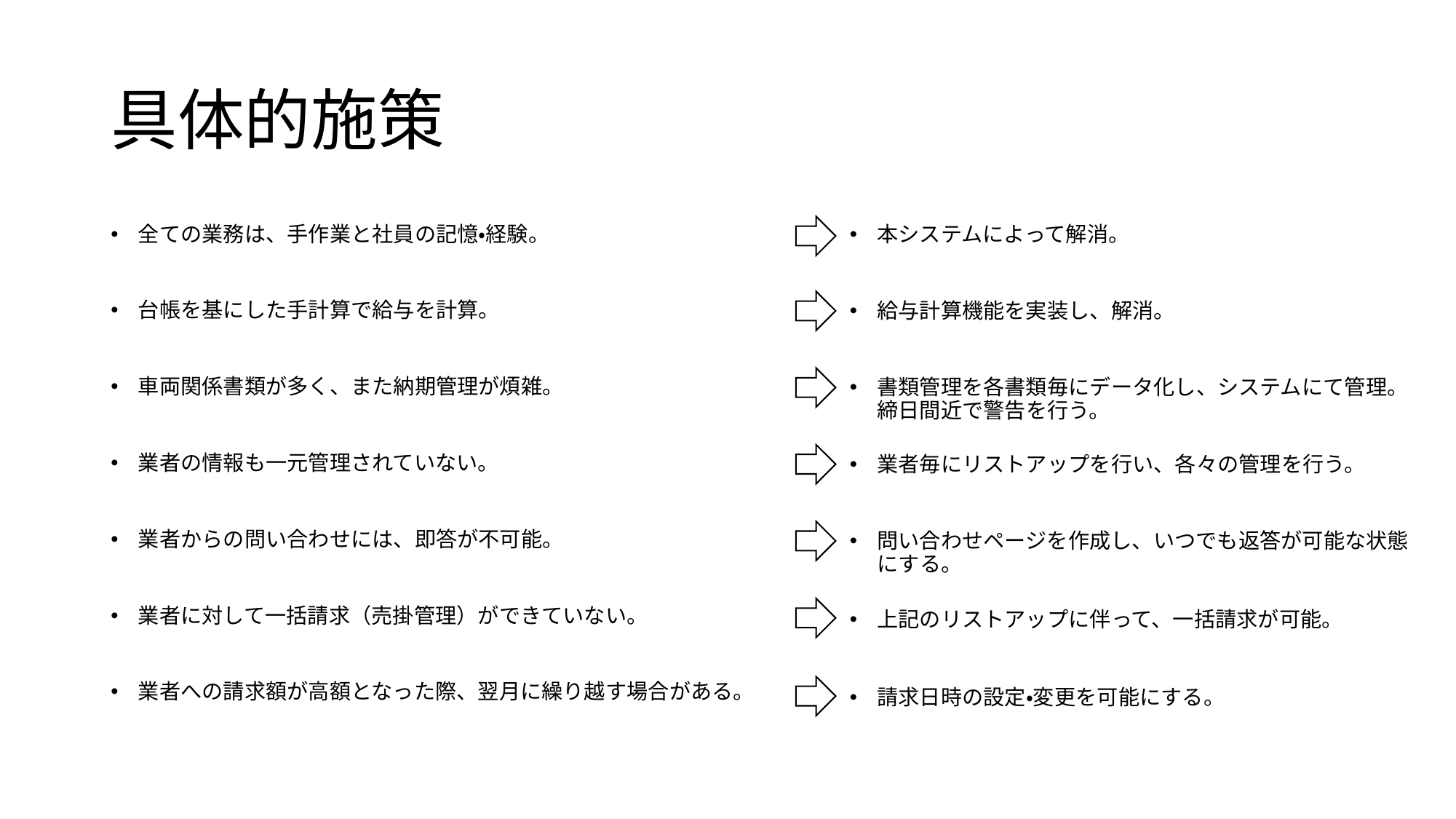

# 具体的施策

全ての業務は、手作業と社員の記憶・経験。

台帳を基にした手計算で給与を計算。

車両関係書類が多く、また納期管理が煩雑。

業者の情報も一元管理されていない。

業者からの問い合わせには、即答が不可能。

業者に対して一括請求（売掛管理）ができていない。

業者への請求額が高額となった際、翌月に繰り越す場合がある。
本システムによって解消。

給与計算機能を実装し、解消。

書類管理を各書類毎にデータ化し、システムにて管理。
締日間近で警告を行う。

業者毎にリストアップを行い、各々の管理を行う。

問い合わせページを作成し、いつでも返答が可能な状態にする。

上記のリストアップに伴って、一括請求が可能。

請求日時の設定・変更を可能にする。